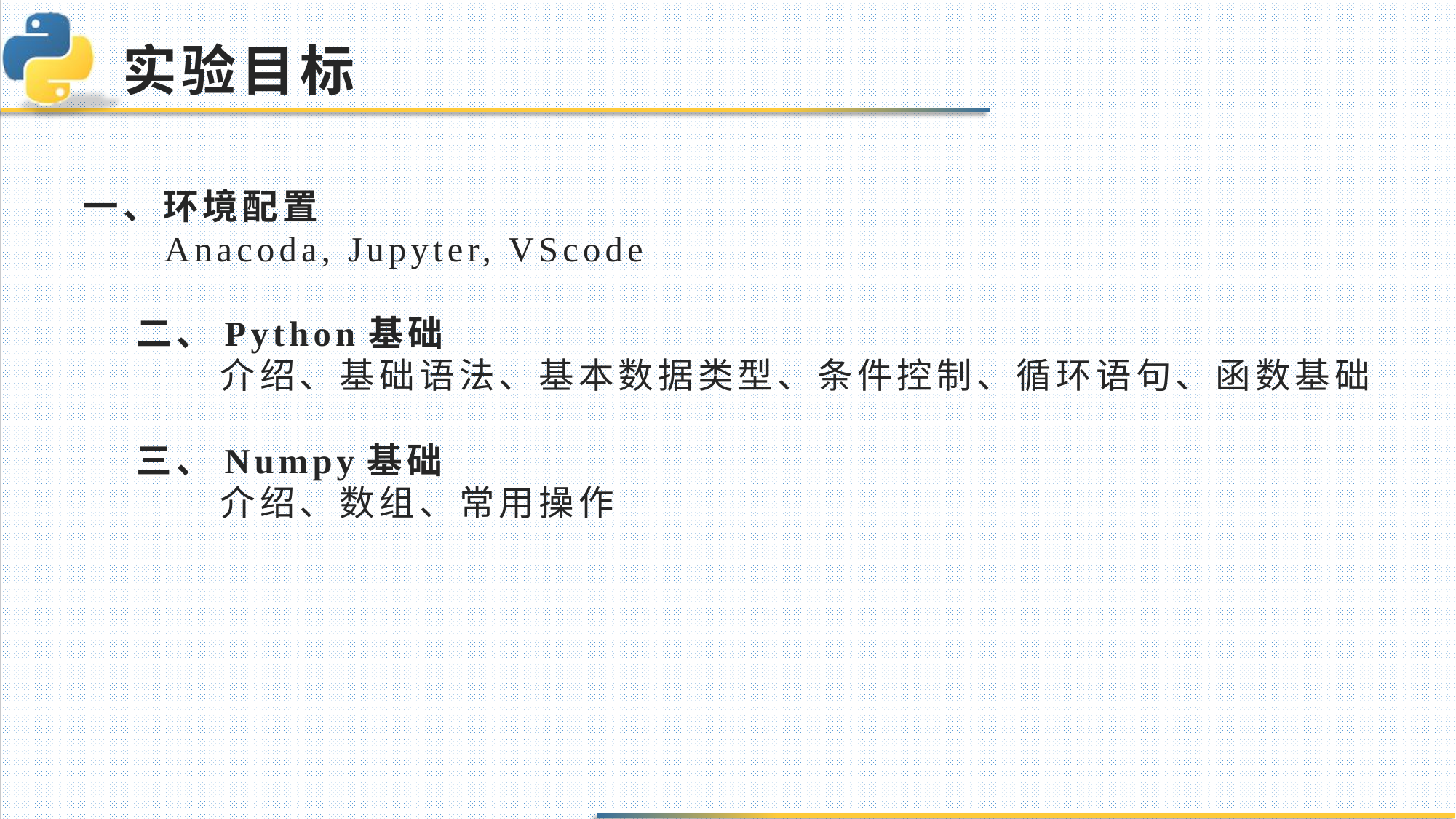

# 实验目标
一、环境配置
      Anacoda, Jupyter, VScode

二、Python基础
      介绍、基础语法、基本数据类型、条件控制、循环语句、函数基础

三、Numpy基础
      介绍、数组、常用操作